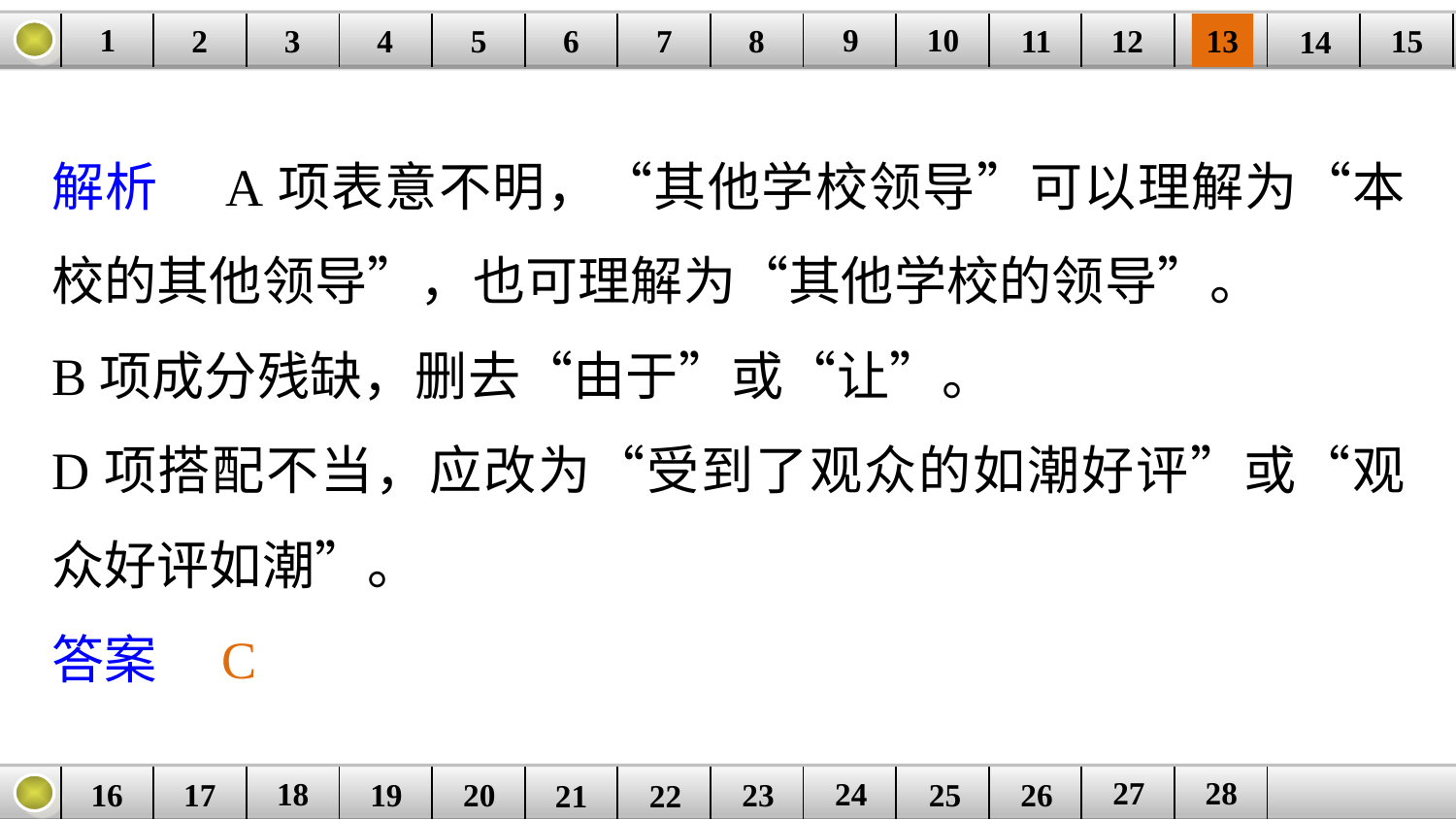

9
10
1
3
4
5
6
8
11
2
12
15
|  |  |  |  |  |  |  |  |  |  |  |  |  |  |  |
| --- | --- | --- | --- | --- | --- | --- | --- | --- | --- | --- | --- | --- | --- | --- |
7
13
14

解析　A项表意不明，“其他学校领导”可以理解为“本校的其他领导”，也可理解为“其他学校的领导”。
B项成分残缺，删去“由于”或“让”。
D项搭配不当，应改为“受到了观众的如潮好评”或“观众好评如潮”。
答案　C

27
28
18
24
16
25
26
|  |  |  |  |  |  |  |  |  |  |  |  |  |
| --- | --- | --- | --- | --- | --- | --- | --- | --- | --- | --- | --- | --- |
23
17
19
20
21
22